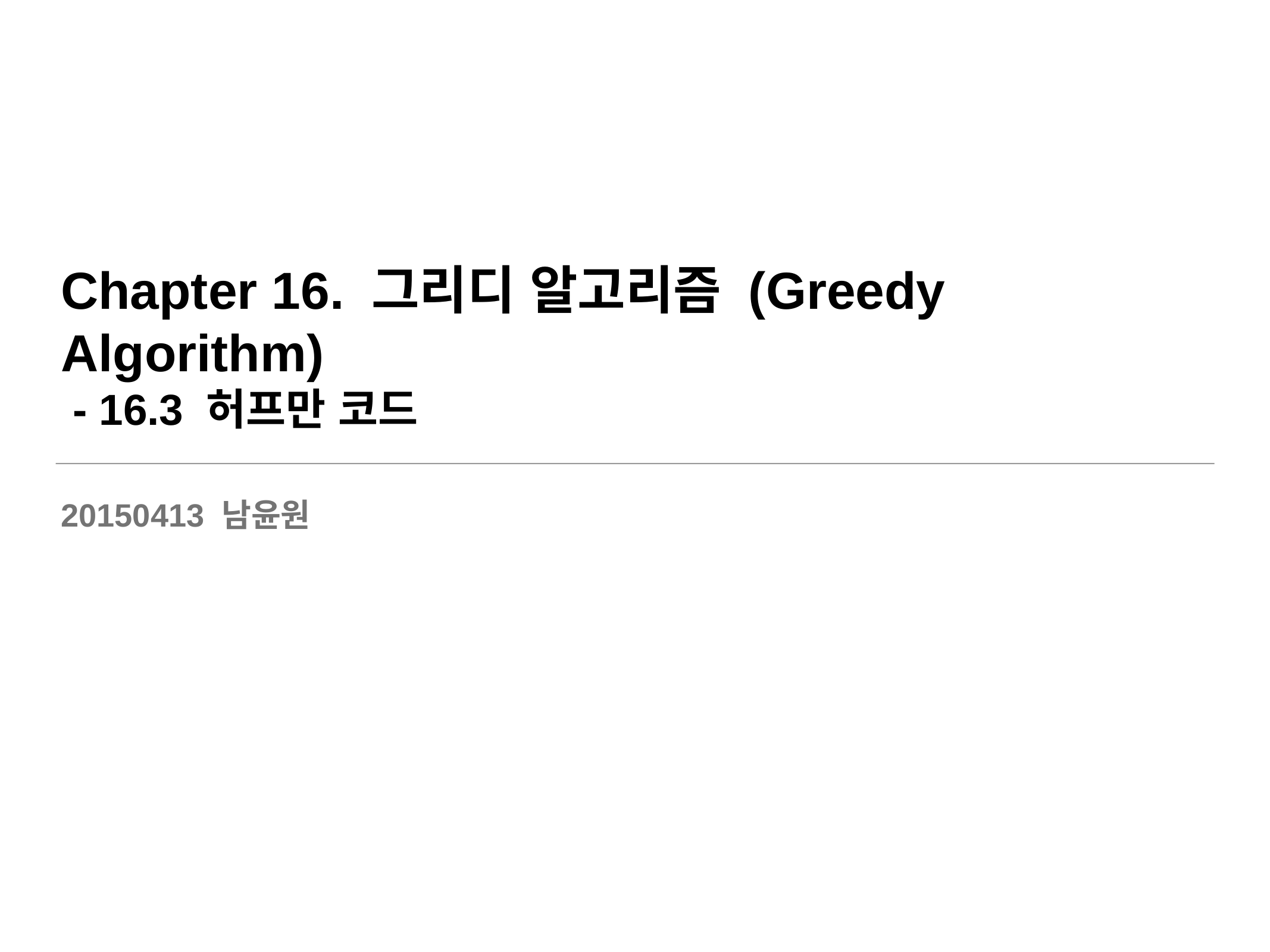

# Chapter 16. 그리디 알고리즘 (Greedy Algorithm) - 16.3 허프만 코드

20150413 남윤원